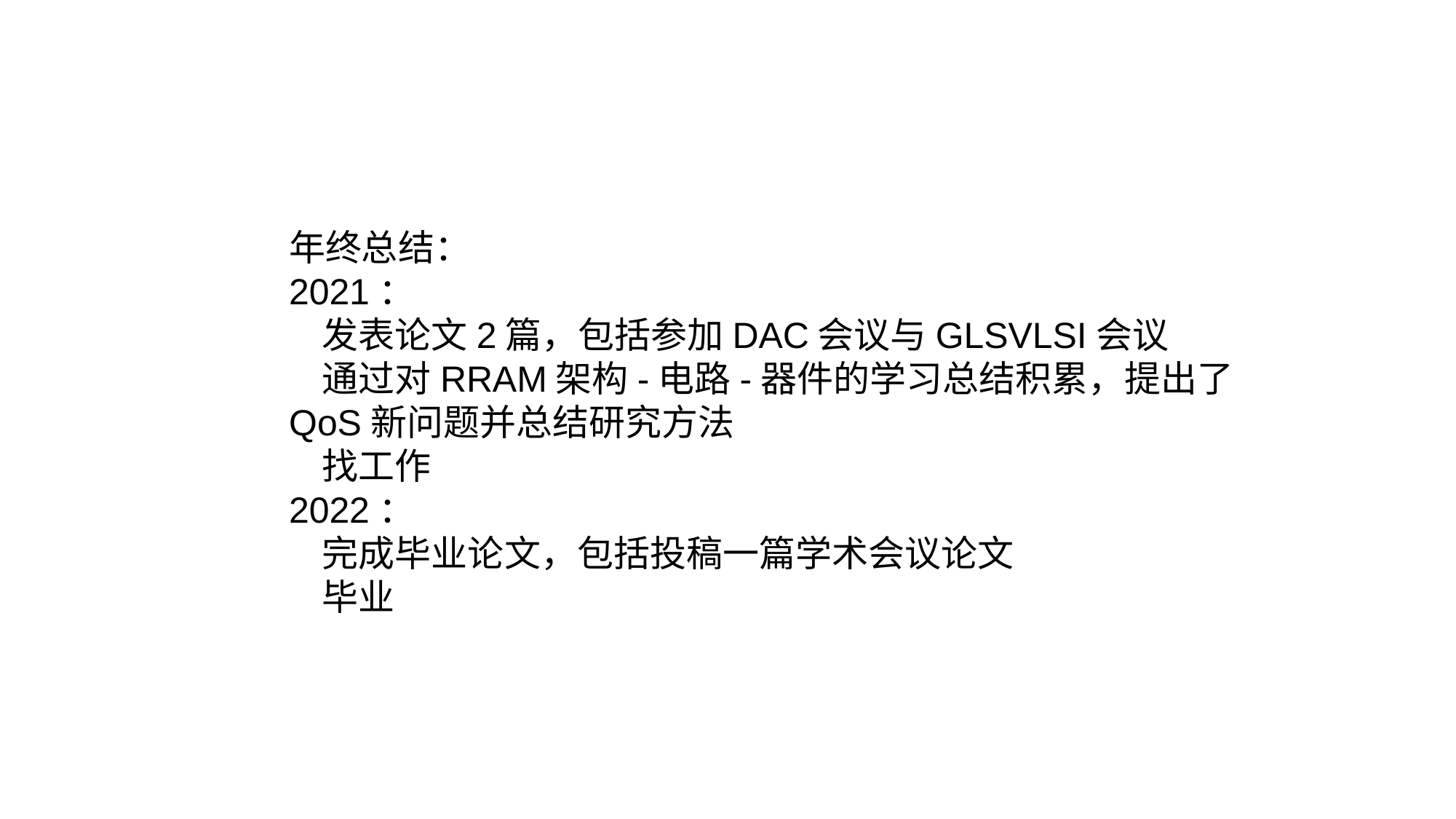

年终总结：
2021：
   发表论文2篇，包括参加DAC会议与GLSVLSI会议
   通过对RRAM架构-电路-器件的学习总结积累，提出了QoS新问题并总结研究方法
   找工作
2022：
   完成毕业论文，包括投稿一篇学术会议论文
   毕业